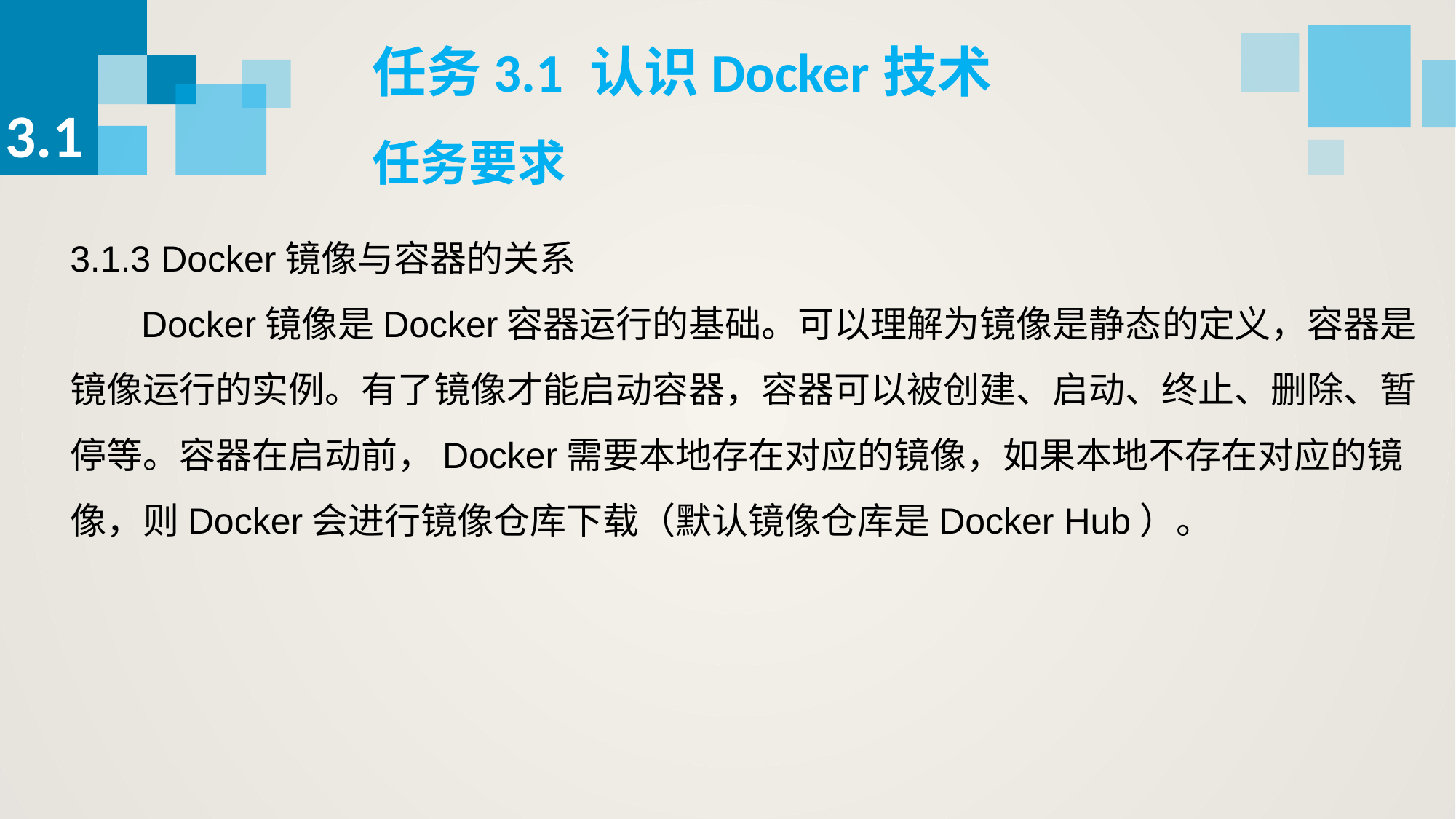

任务3.1 认识Docker技术
3.1
任务要求
3.1.3 Docker镜像与容器的关系
       Docker镜像是Docker容器运行的基础。可以理解为镜像是静态的定义，容器是镜像运行的实例。有了镜像才能启动容器，容器可以被创建、启动、终止、删除、暂停等。容器在启动前，Docker需要本地存在对应的镜像，如果本地不存在对应的镜像，则Docker会进行镜像仓库下载（默认镜像仓库是Docker Hub）。